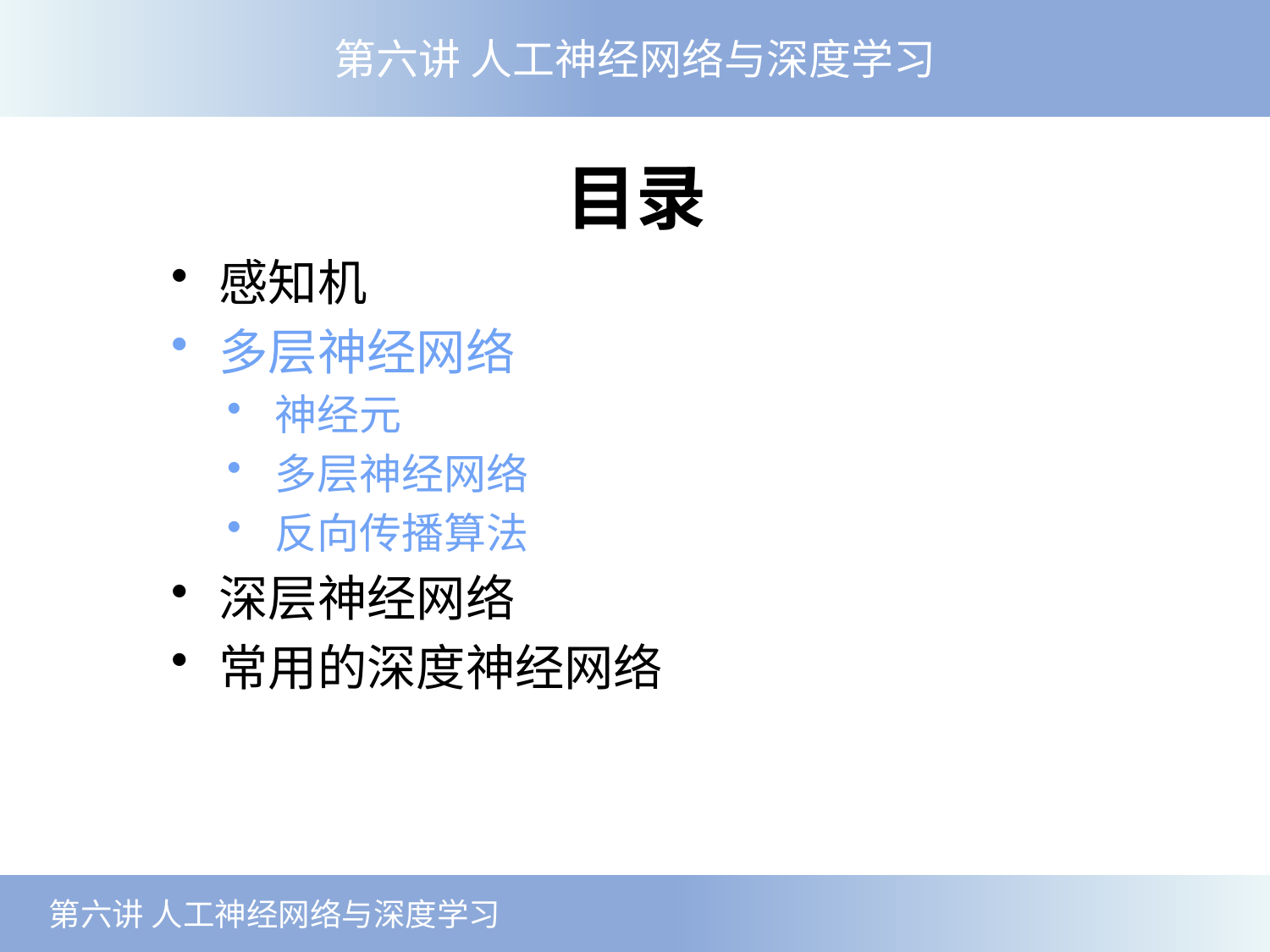

第六讲 人工神经网络与深度学习
目录
感知机
多层神经网络
神经元
多层神经网络
反向传播算法
深层神经网络
常用的深度神经网络

    第六讲 人工神经网络与深度学习